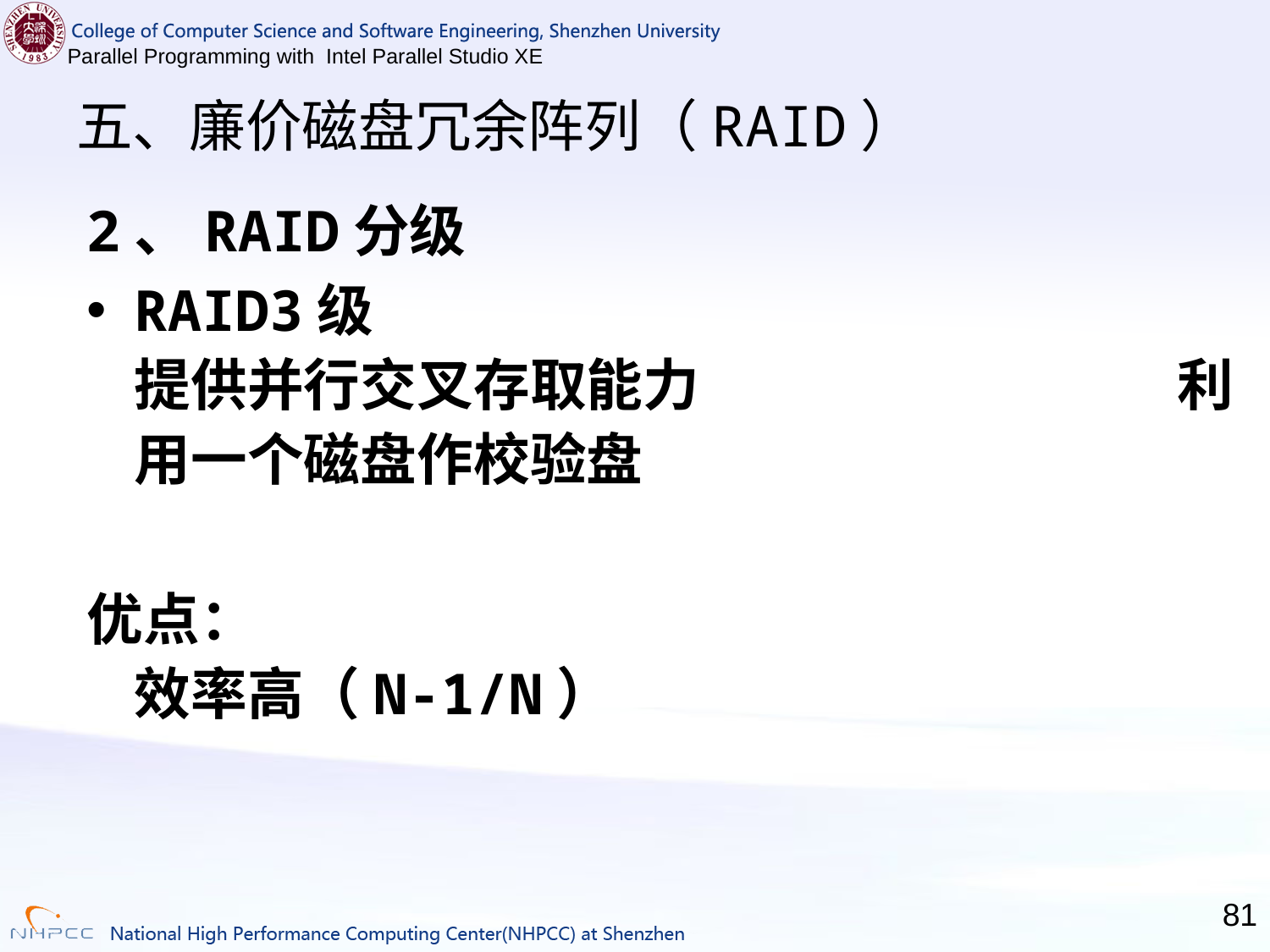

# 五、廉价磁盘冗余阵列（RAID）
2、RAID分级
RAID3级　　　　　　　　　　　　　　   提供并行交叉存取能力　　　　　　　　  利用一个磁盘作校验盘

优点：　　　　　　　　　　　　　　　　  效率高（N-1/N）
81